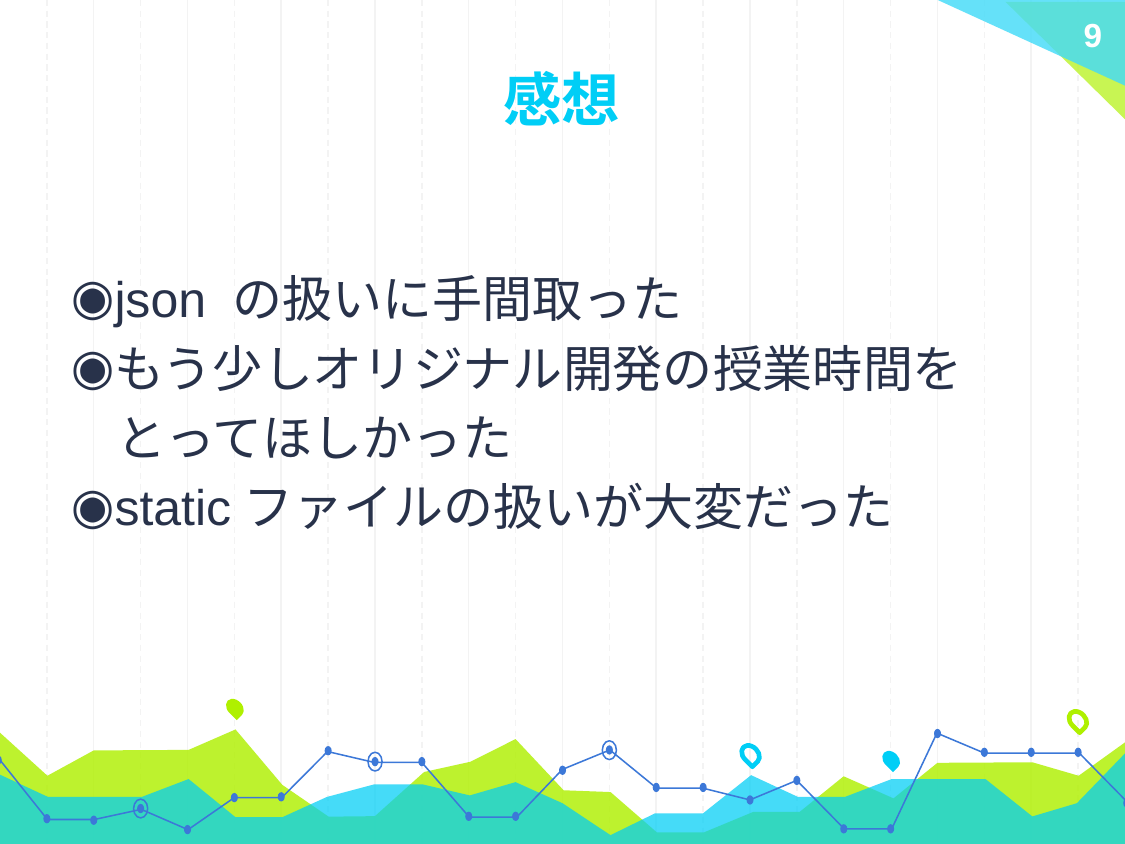

9
# 感想
json の扱いに手間取った
もう少しオリジナル開発の授業時間を
   とってほしかった
staticファイルの扱いが大変だった